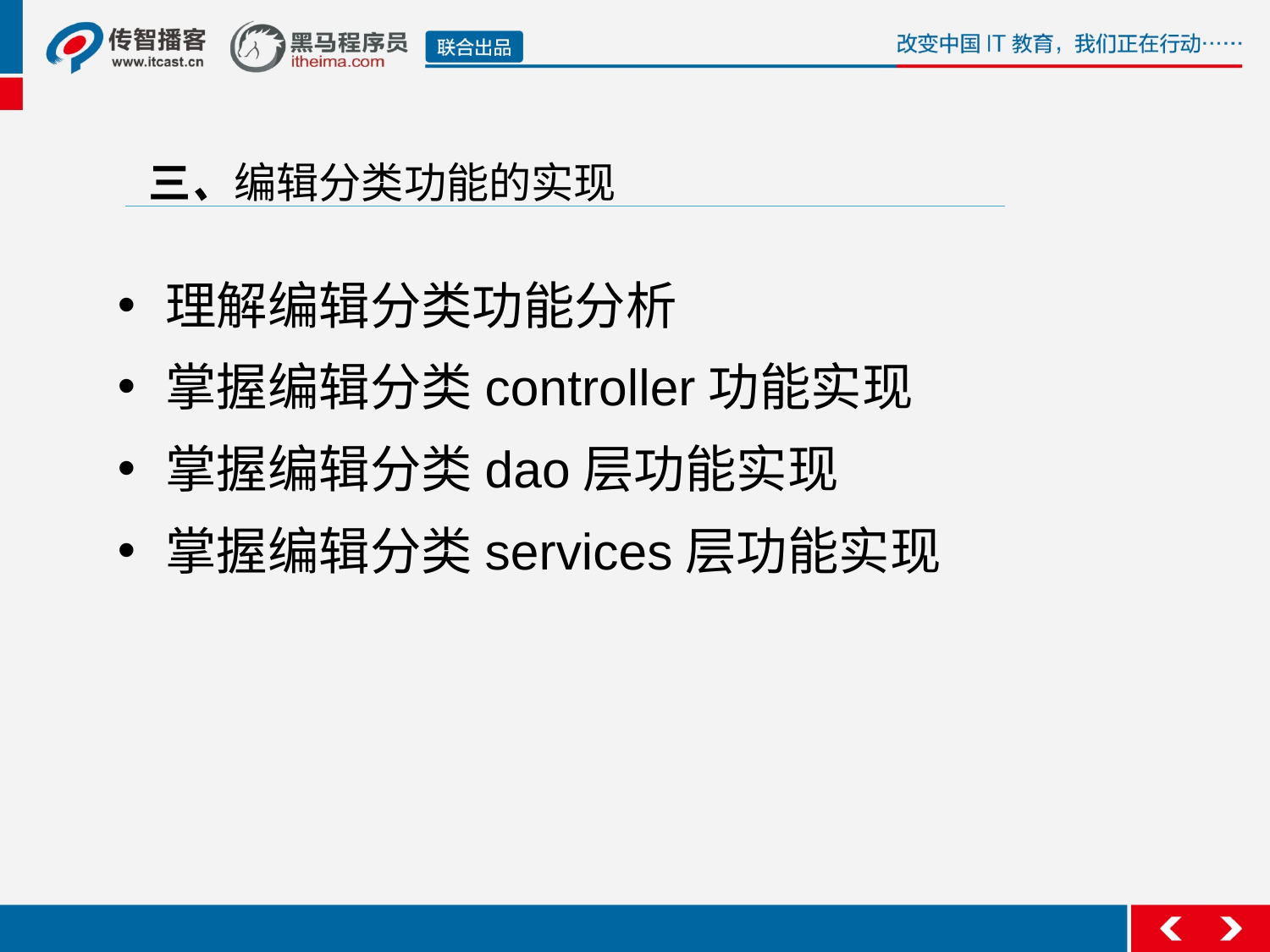

三、编辑分类功能的实现
理解编辑分类功能分析
掌握编辑分类controller功能实现
掌握编辑分类dao层功能实现
掌握编辑分类services层功能实现